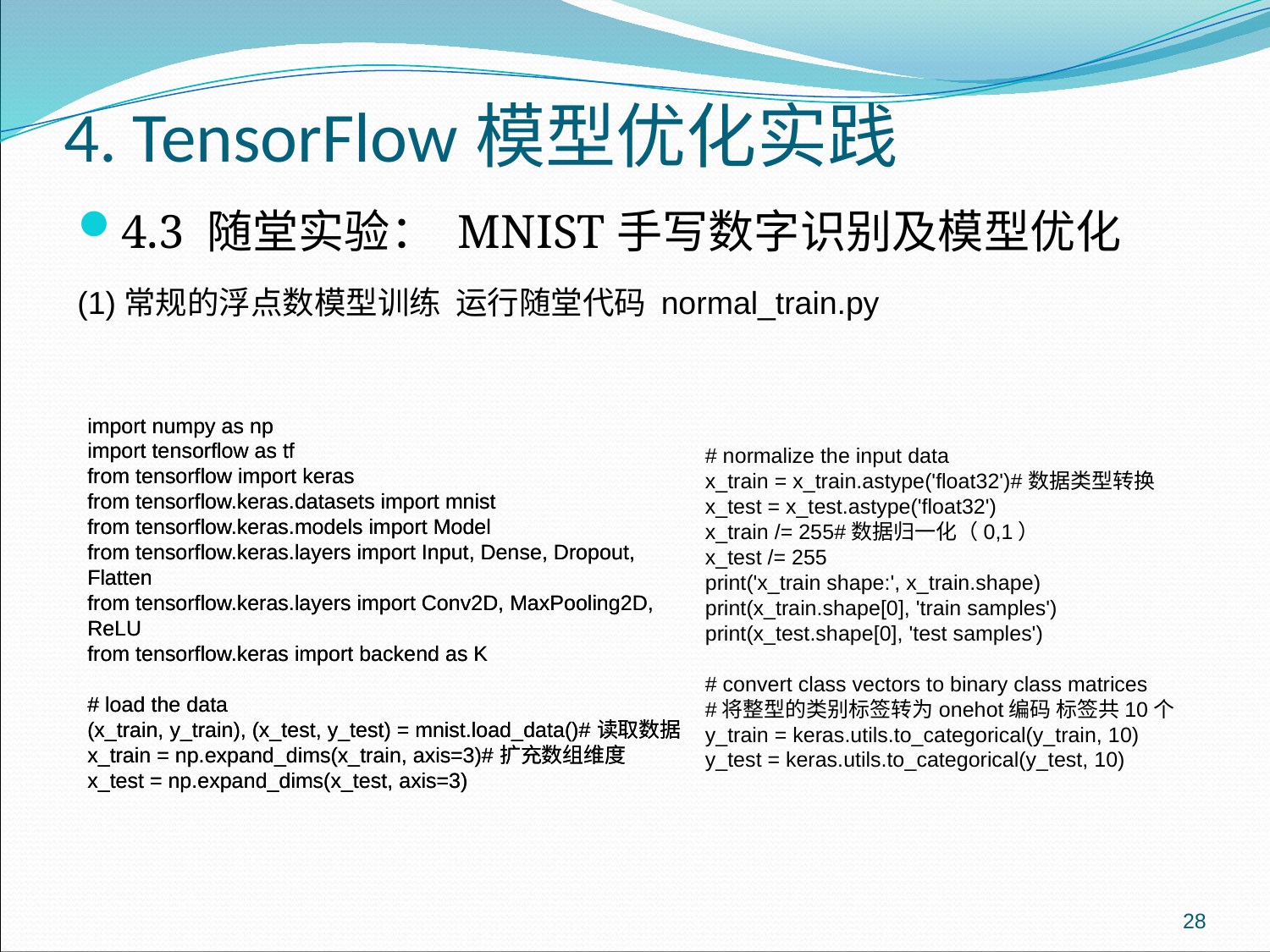

# 4. TensorFlow模型优化实践
4.3 随堂实验： MNIST手写数字识别及模型优化
(1)常规的浮点数模型训练  运行随堂代码 normal_train.py
import numpy as np
import tensorflow as tf
from tensorflow import keras
from tensorflow.keras.datasets import mnist
from tensorflow.keras.models import Model
from tensorflow.keras.layers import Input, Dense, Dropout, Flatten
from tensorflow.keras.layers import Conv2D, MaxPooling2D, ReLU
from tensorflow.keras import backend as K
# load the data
(x_train, y_train), (x_test, y_test) = mnist.load_data()#读取数据
x_train = np.expand_dims(x_train, axis=3)#扩充数组维度
x_test = np.expand_dims(x_test, axis=3)
import numpy as np
import tensorflow as tf
from tensorflow import keras
from tensorflow.keras.datasets import mnist
from tensorflow.keras.models import Model
from tensorflow.keras.layers import Input, Dense, Dropout, Flatten
from tensorflow.keras.layers import Conv2D, MaxPooling2D, ReLU
from tensorflow.keras import backend as K
# load the data
(x_train, y_train), (x_test, y_test) = mnist.load_data()#读取数据
x_train = np.expand_dims(x_train, axis=3)#扩充数组维度
x_test = np.expand_dims(x_test, axis=3)
# normalize the input data x_train = x_train.astype('float32')#数据类型转换 x_test = x_test.astype('float32') x_train /= 255#数据归一化（0,1） x_test /= 255 print('x_train shape:', x_train.shape) print(x_train.shape[0], 'train samples') print(x_test.shape[0], 'test samples') # convert class vectors to binary class matrices
#将整型的类别标签转为onehot编码 标签共10个
y_train = keras.utils.to_categorical(y_train, 10)
y_test = keras.utils.to_categorical(y_test, 10)
28